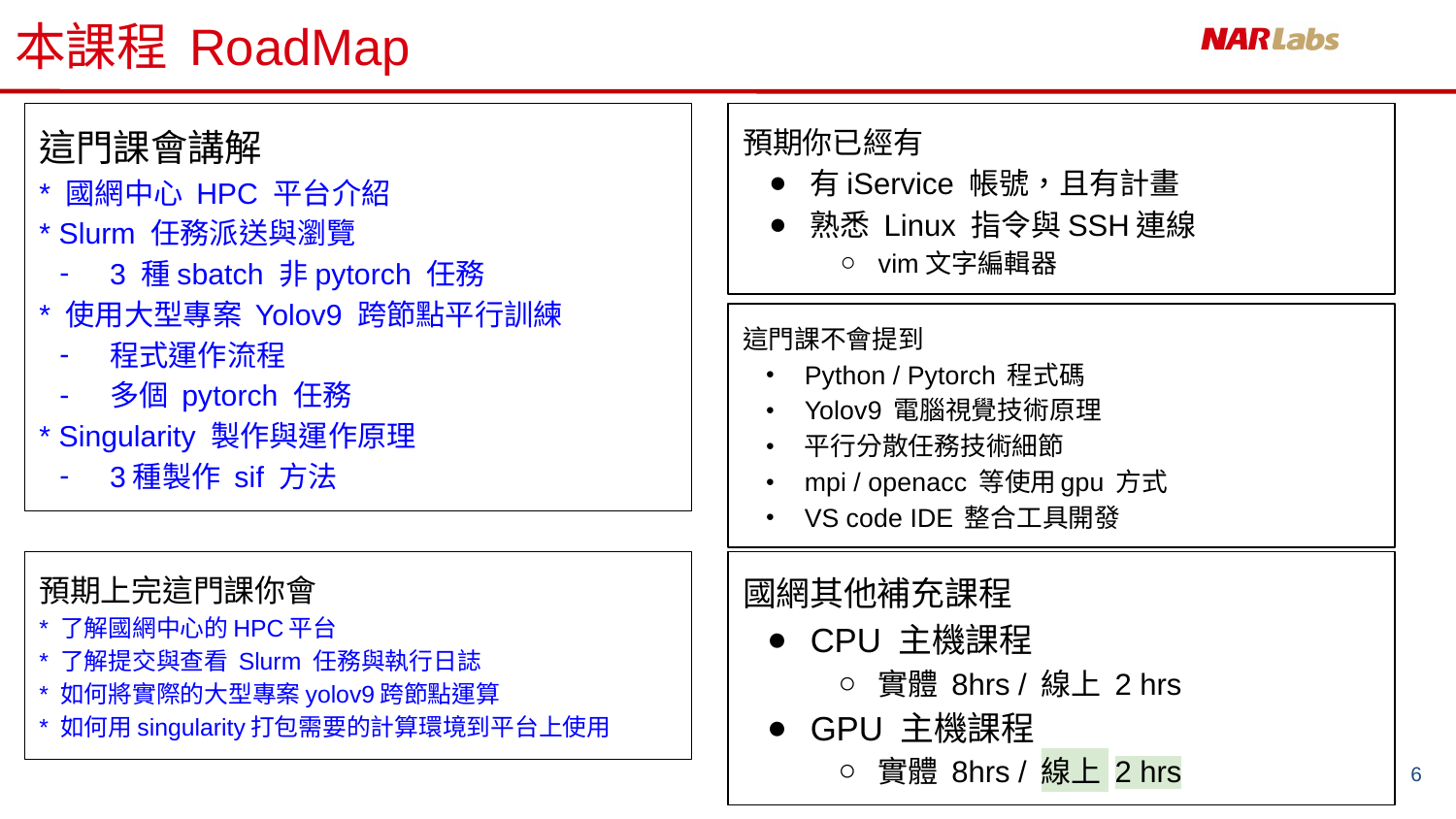

# 本課程 RoadMap
這門課會講解
* 國網中心 HPC 平台介紹
* Slurm 任務派送與瀏覽
3 種sbatch 非pytorch 任務
* 使用大型專案 Yolov9 跨節點平行訓練
程式運作流程
多個 pytorch 任務
* Singularity 製作與運作原理
3種製作 sif 方法
預期你已經有
有iService 帳號，且有計畫
熟悉 Linux 指令與SSH連線
vim文字編輯器
這門課不會提到
Python / Pytorch 程式碼
Yolov9 電腦視覺技術原理
平行分散任務技術細節
mpi / openacc 等使用gpu 方式
VS code IDE 整合工具開發
預期上完這門課你會
* 了解國網中心的HPC平台
* 了解提交與查看 Slurm 任務與執行日誌
* 如何將實際的大型專案yolov9跨節點運算
* 如何用singularity打包需要的計算環境到平台上使用
國網其他補充課程
CPU 主機課程
實體 8hrs / 線上 2 hrs
GPU 主機課程
實體 8hrs / 線上 2 hrs
6